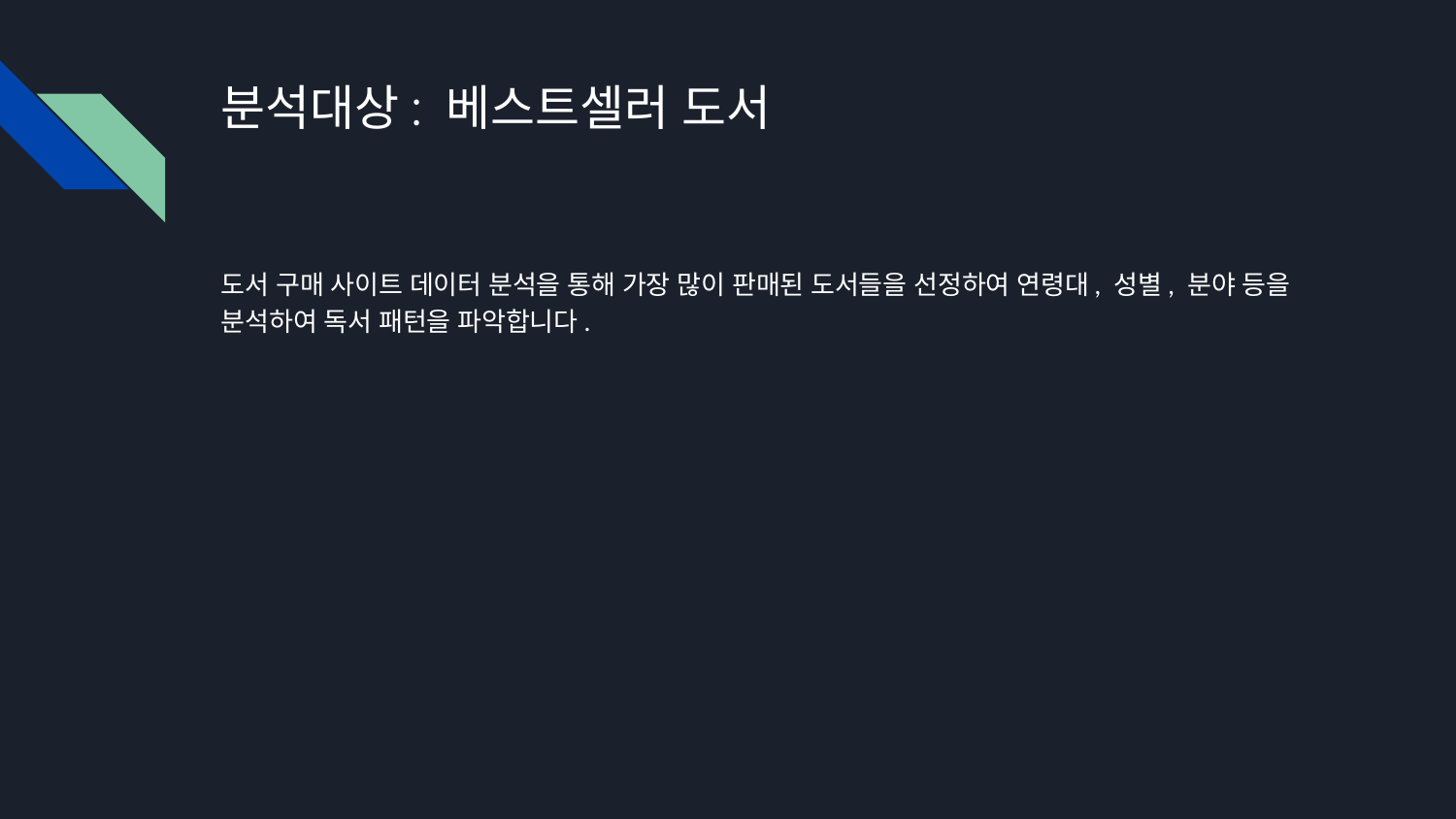

# 분석대상: 베스트셀러 도서
도서 구매 사이트 데이터 분석을 통해 가장 많이 판매된 도서들을 선정하여 연령대, 성별, 분야 등을 분석하여 독서 패턴을 파악합니다.